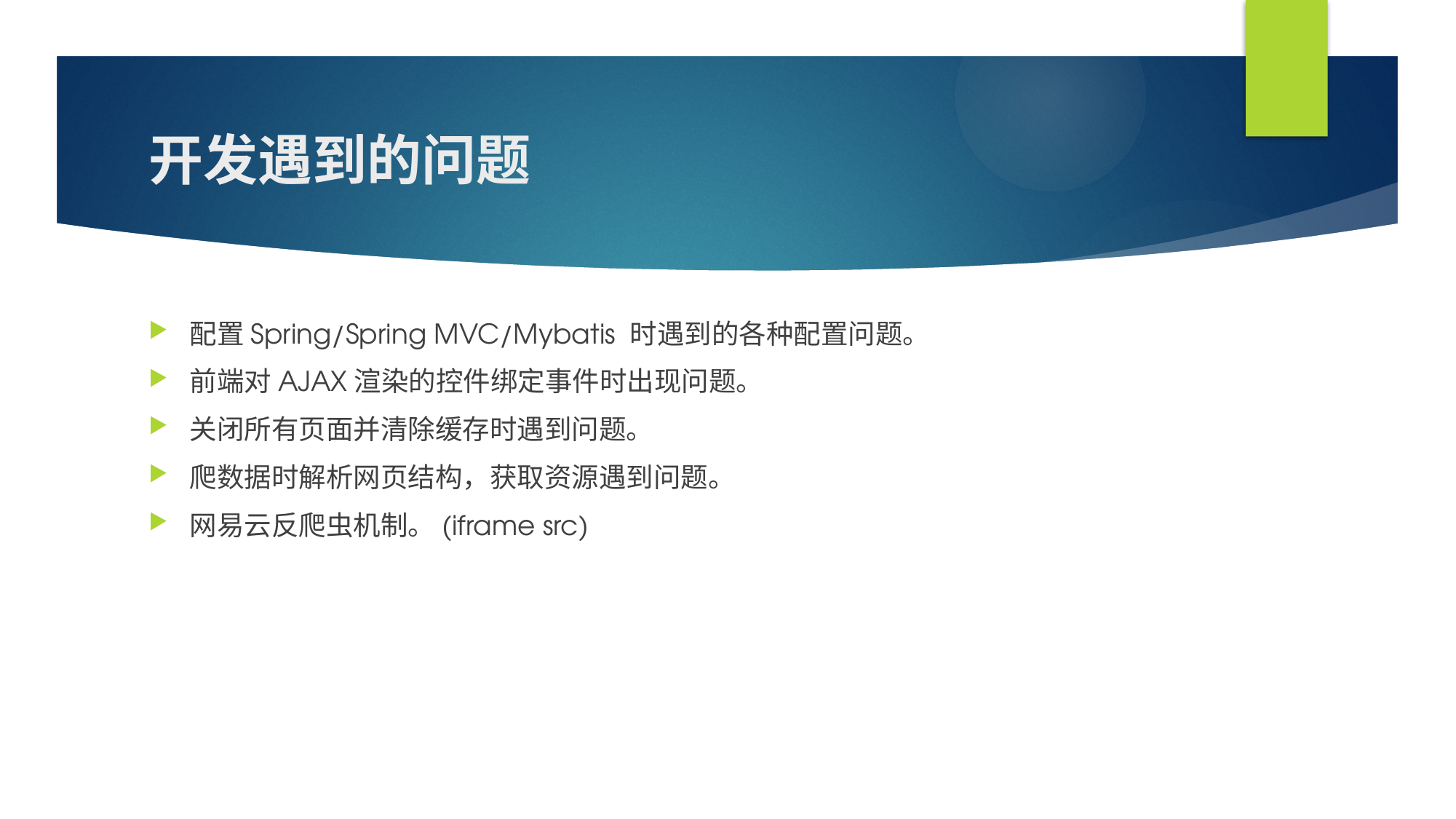

# 开发遇到的问题
配置Spring/Spring MVC/Mybatis 时遇到的各种配置问题。
前端对AJAX渲染的控件绑定事件时出现问题。
关闭所有页面并清除缓存时遇到问题。
爬数据时解析网页结构，获取资源遇到问题。
网易云反爬虫机制。(iframe src)